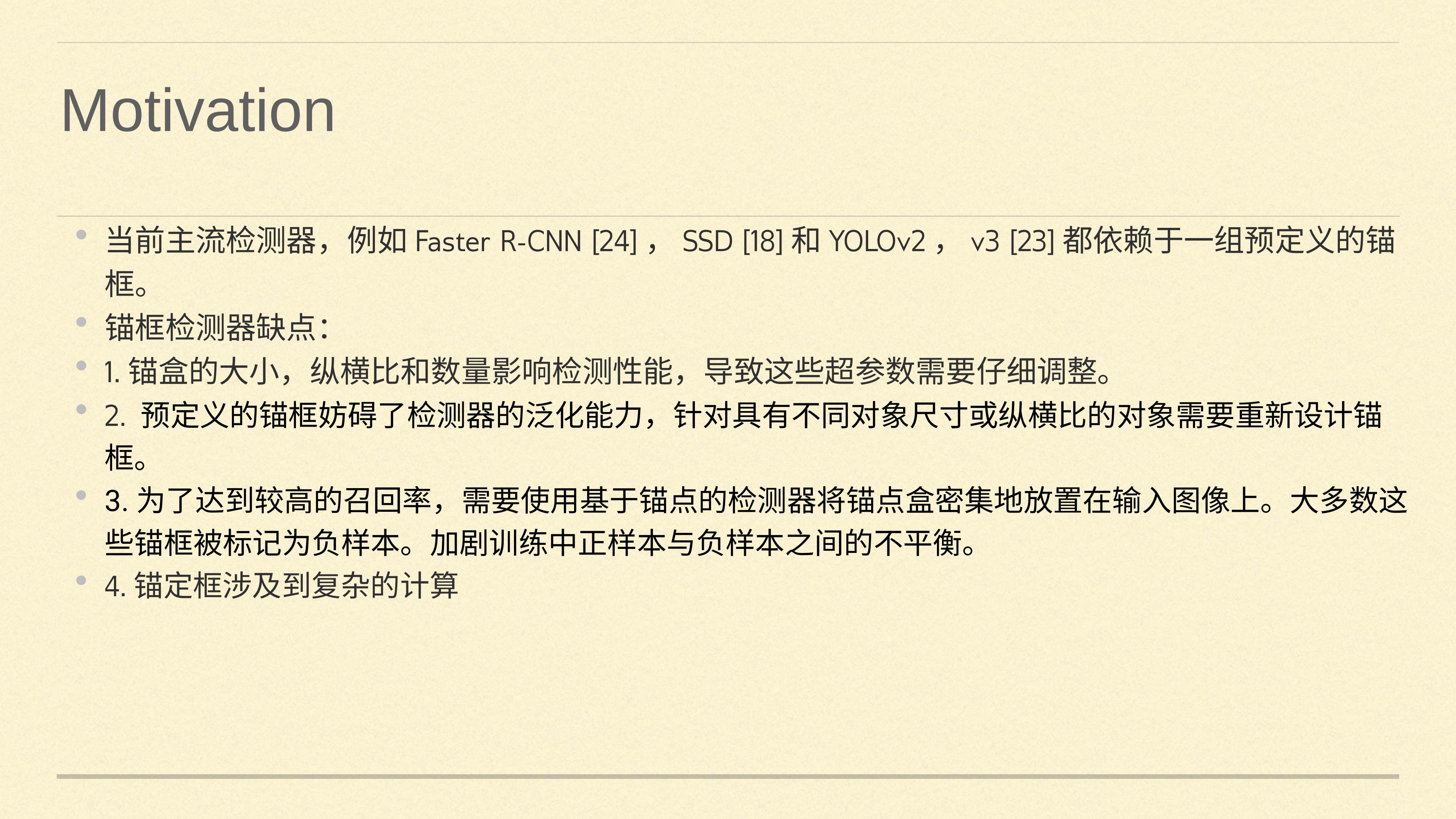

# Motivation
当前主流检测器，例如Faster R-CNN [24]，SSD [18]和YOLOv2，v3 [23]都依赖于一组预定义的锚框。
锚框检测器缺点：
1.锚盒的大小，纵横比和数量影响检测性能，导致这些超参数需要仔细调整。
2. 预定义的锚框妨碍了检测器的泛化能力，针对具有不同对象尺寸或纵横比的对象需要重新设计锚框。
3.为了达到较高的召回率，需要使用基于锚点的检测器将锚点盒密集地放置在输入图像上。大多数这些锚框被标记为负样本。加剧训练中正样本与负样本之间的不平衡。
4.锚定框涉及到复杂的计算